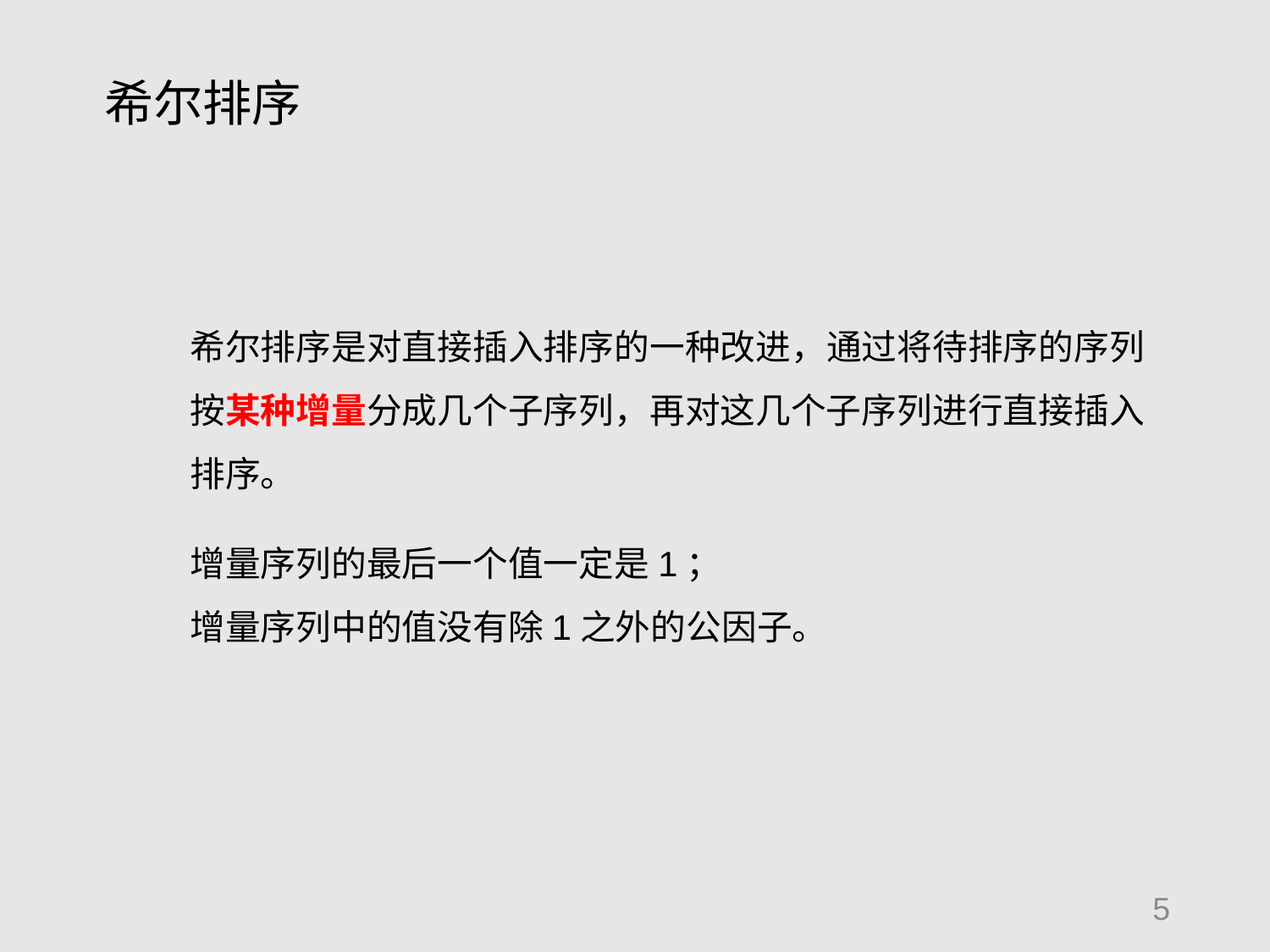

希尔排序
希尔排序是对直接插入排序的一种改进，通过将待排序的序列按某种增量分成几个子序列，再对这几个子序列进行直接插入排序。
增量序列的最后一个值一定是1；
增量序列中的值没有除1之外的公因子。
5